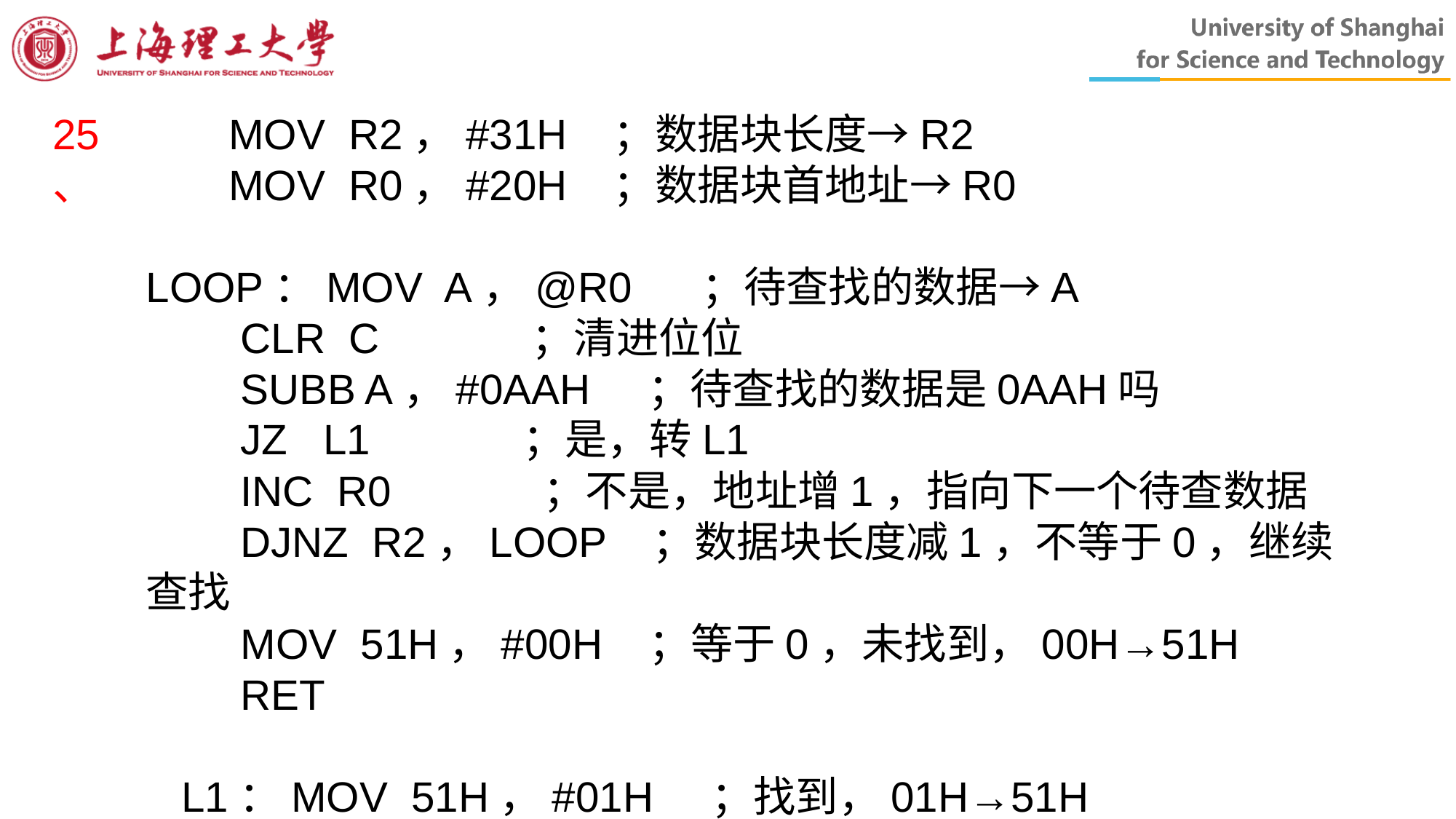

25、
       MOV  R2，#31H   ；数据块长度→R2
       MOV  R0，#20H   ；数据块首地址→R0

LOOP：MOV  A，@R0     ；待查找的数据→A
        CLR  C            ；清进位位
        SUBB A，#0AAH    ；待查找的数据是0AAH吗
        JZ   L1            ；是，转L1
        INC  R0            ；不是，地址增1，指向下一个待查数据
        DJNZ  R2，LOOP   ；数据块长度减1，不等于0，继续查找
        MOV  51H，#00H   ；等于0，未找到，00H→51H
        RET

   L1：MOV  51H，#01H    ；找到，01H→51H
        RET